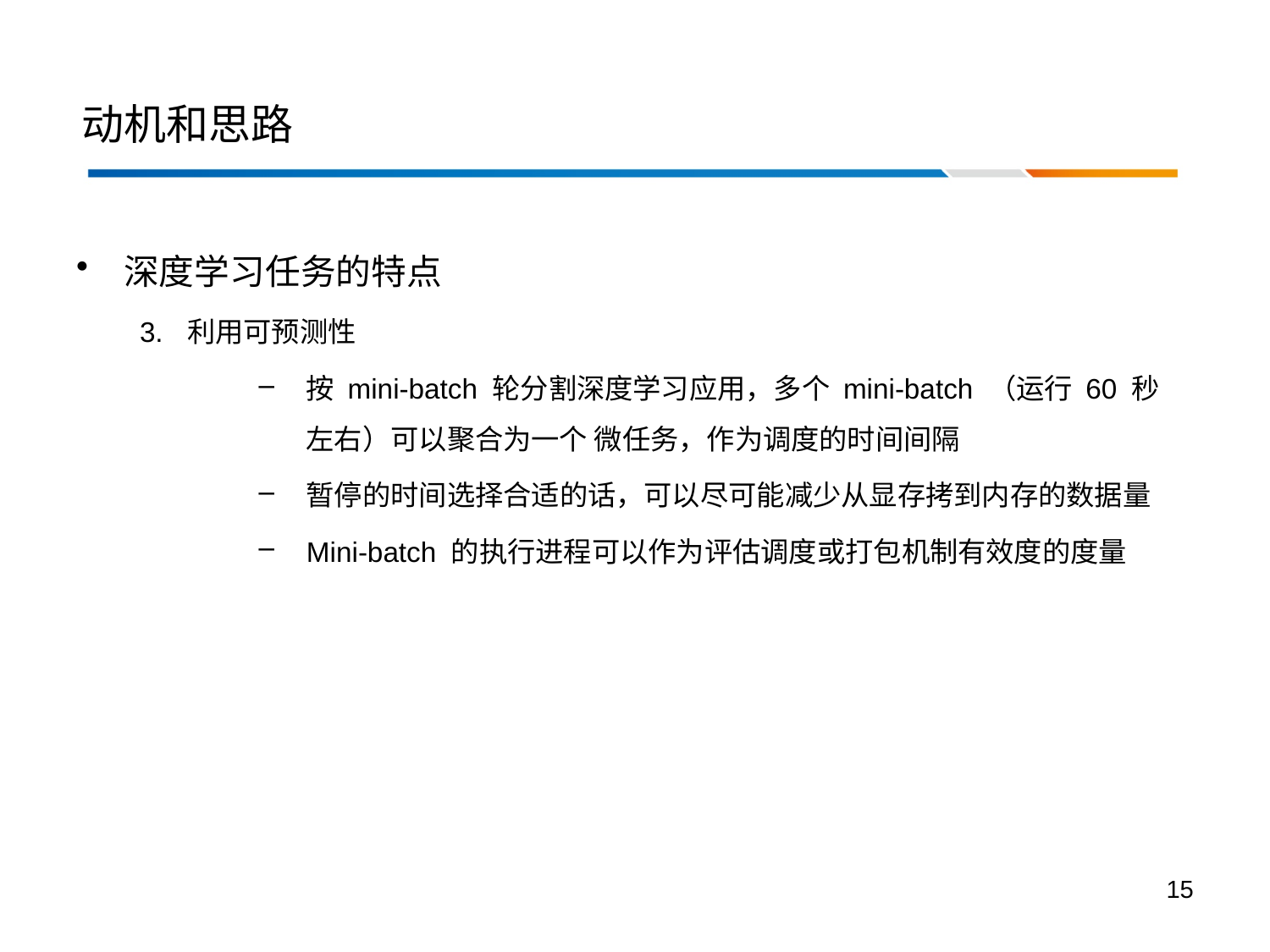

# 动机和思路
深度学习任务的特点
利用可预测性
按 mini-batch 轮分割深度学习应用，多个 mini-batch （运行 60 秒左右）可以聚合为一个 微任务，作为调度的时间间隔
暂停的时间选择合适的话，可以尽可能减少从显存拷到内存的数据量
Mini-batch 的执行进程可以作为评估调度或打包机制有效度的度量
15